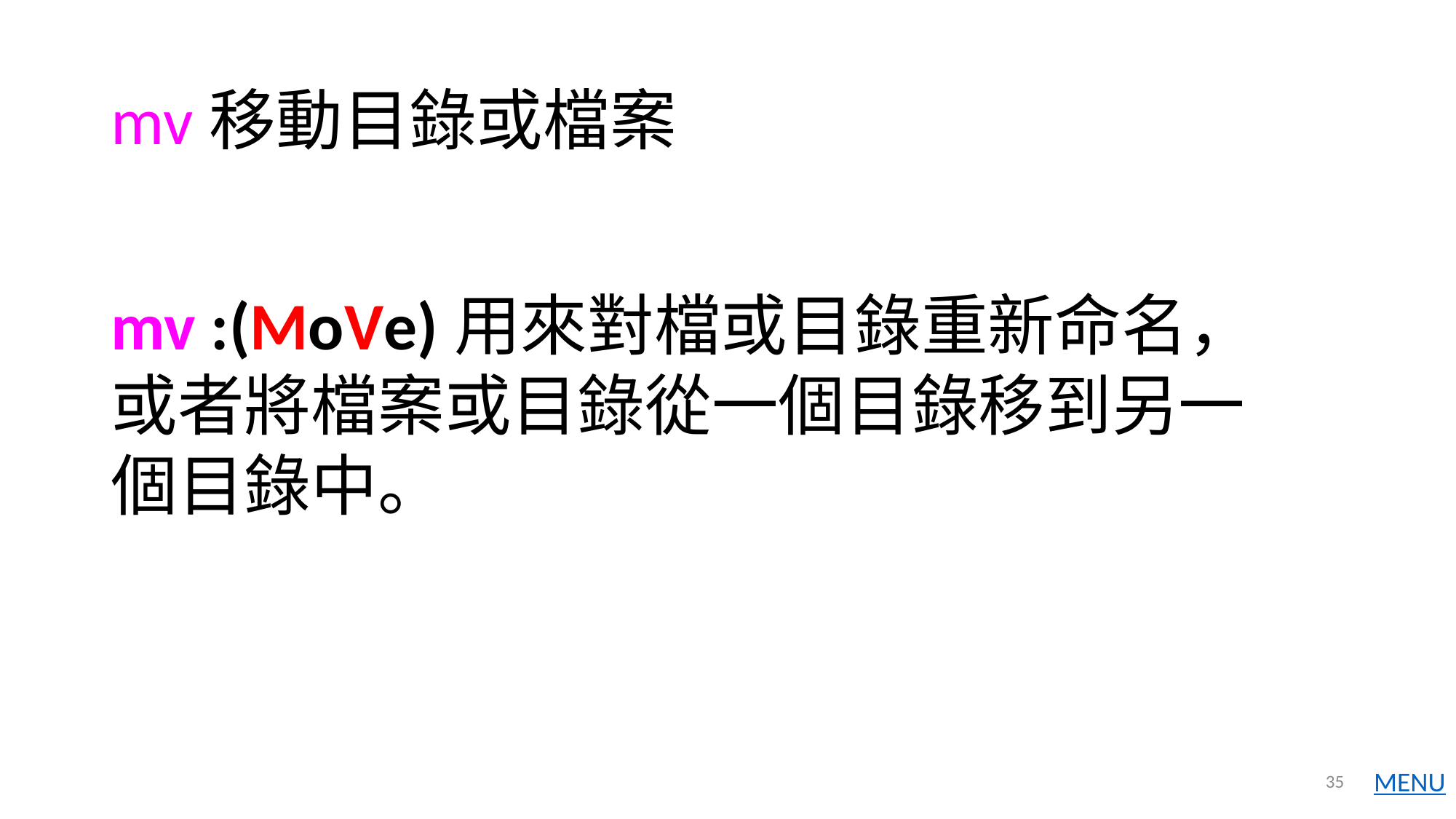

# mv移動目錄或檔案

mv :(MoVe)用來對檔或目錄重新命名，或者將檔案或目錄從一個目錄移到另一個目錄中。

35